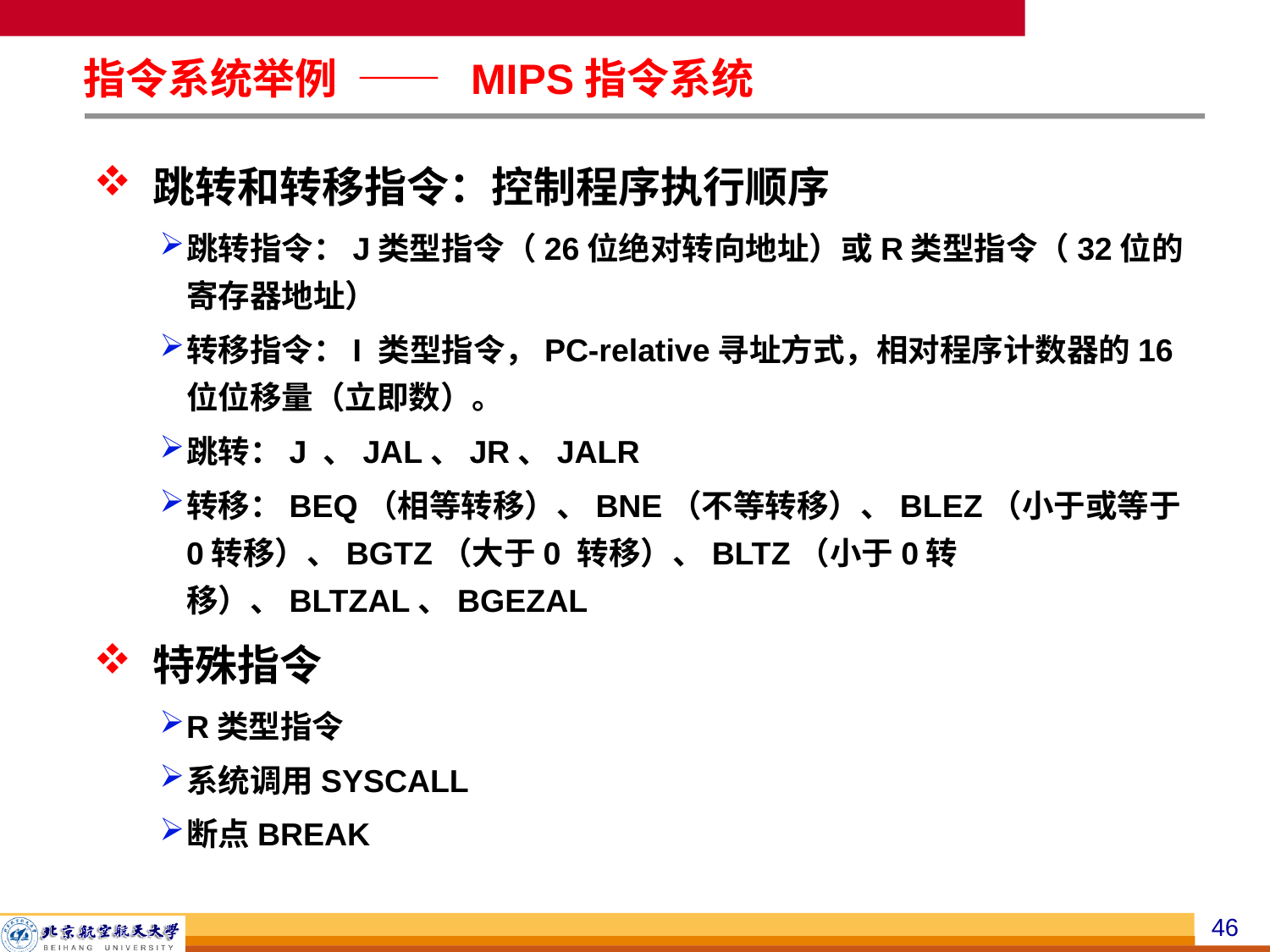

指令系统举例  ——  MIPS指令系统
 跳转和转移指令：控制程序执行顺序
跳转指令：J类型指令（26位绝对转向地址）或R类型指令（32位的寄存器地址）
转移指令：I 类型指令，PC-relative寻址方式，相对程序计数器的16位位移量（立即数）。
跳转：J 、JAL、JR、JALR
转移：BEQ（相等转移）、BNE（不等转移）、BLEZ（小于或等于0转移）、BGTZ（大于0 转移）、BLTZ（小于0转移）、BLTZAL、BGEZAL
 特殊指令
R类型指令
系统调用SYSCALL
断点BREAK